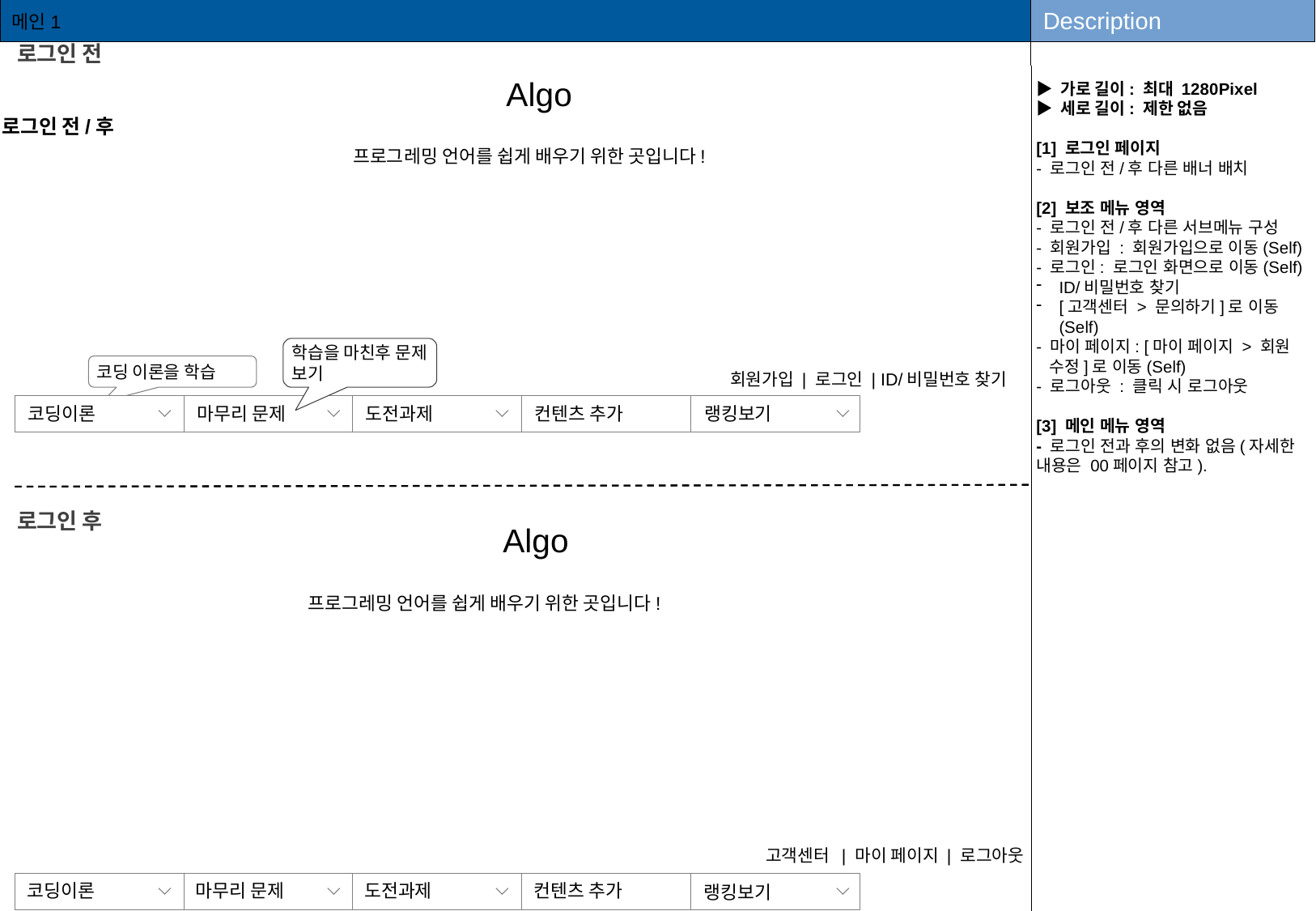

메인1

Description
로그인 전

▶ 가로 길이: 최대 1280Pixel
▶ 세로 길이: 제한 없음

[1] 로그인 페이지
- 로그인 전/후 다른 배너 배치

[2] 보조 메뉴 영역
- 로그인 전/후 다른 서브메뉴 구성
- 회원가입 : 회원가입으로 이동(Self)
- 로그인: 로그인 화면으로 이동(Self)
ID/비밀번호 찾기
[고객센터 > 문의하기]로 이동 (Self)
- 마이 페이지: [마이 페이지 > 회원
  수정]로 이동(Self)
- 로그아웃 : 클릭 시 로그아웃

[3] 메인 메뉴 영역
- 로그인 전과 후의 변화 없음(자세한 내용은 00페이지 참고).

Algo
로그인 전/후
프로그레밍 언어를 쉽게 배우기 위한 곳입니다!
학습을 마친후 문제 보기
회원가입 | 로그인 | ID/비밀번호 찾기
코딩 이론을 학습
코딩이론
코딩이론
코딩이론
코딩이론
마무리 문제
도전과제
컨텐츠 추가
랭킹보기

로그인 후
Algo
프로그레밍 언어를 쉽게 배우기 위한 곳입니다!
 고객센터  | 마이 페이지 | 로그아웃
코딩이론
마무리 문제
도전과제
컨텐츠 추가
랭킹보기